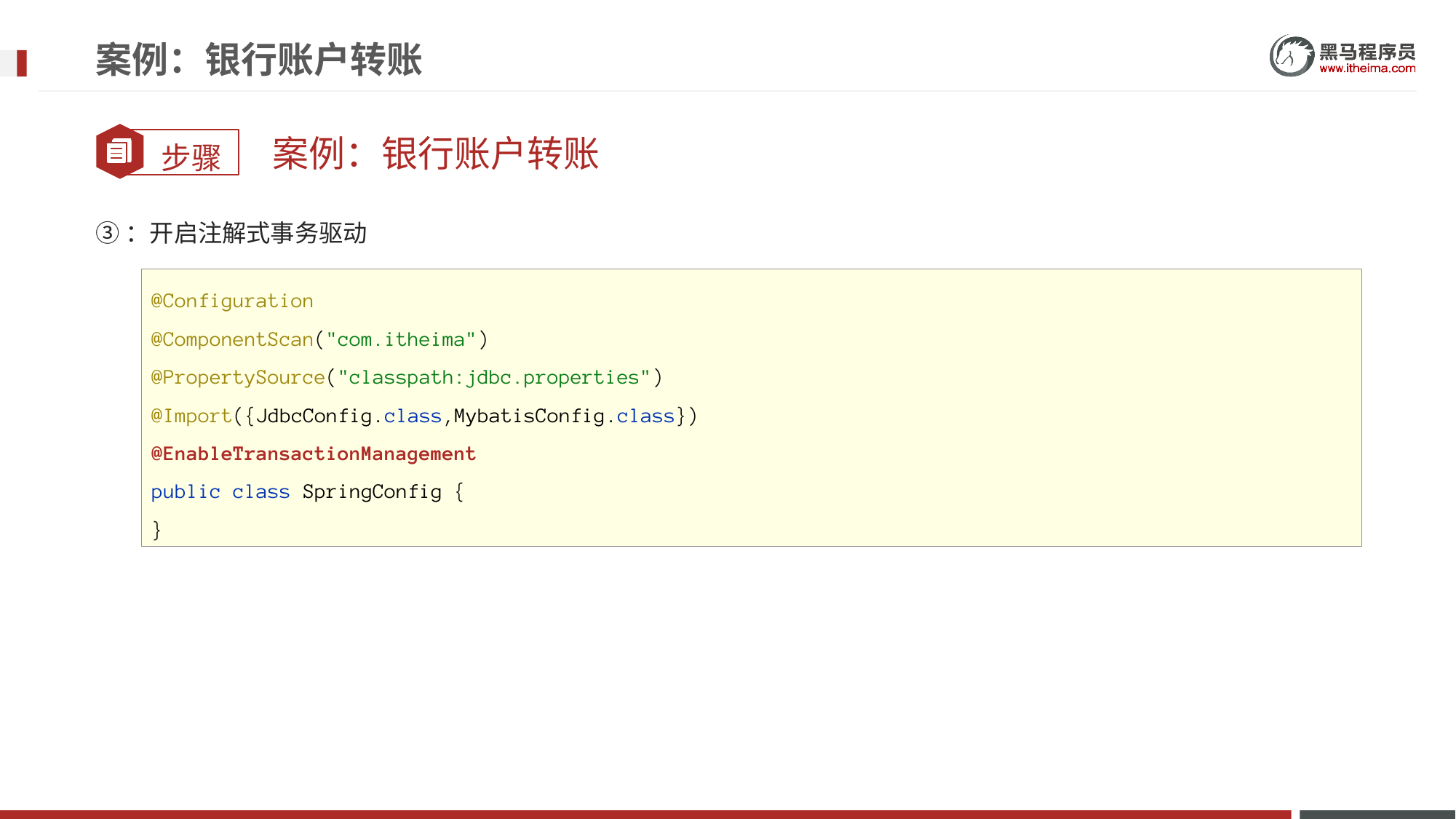

# 案例：银行账户转账
案例：银行账户转账
③：开启注解式事务驱动
@Configuration
@ComponentScan("com.itheima")
@PropertySource("classpath:jdbc.properties")
@Import({JdbcConfig.class,MybatisConfig.class})
@EnableTransactionManagement
public class SpringConfig {
}